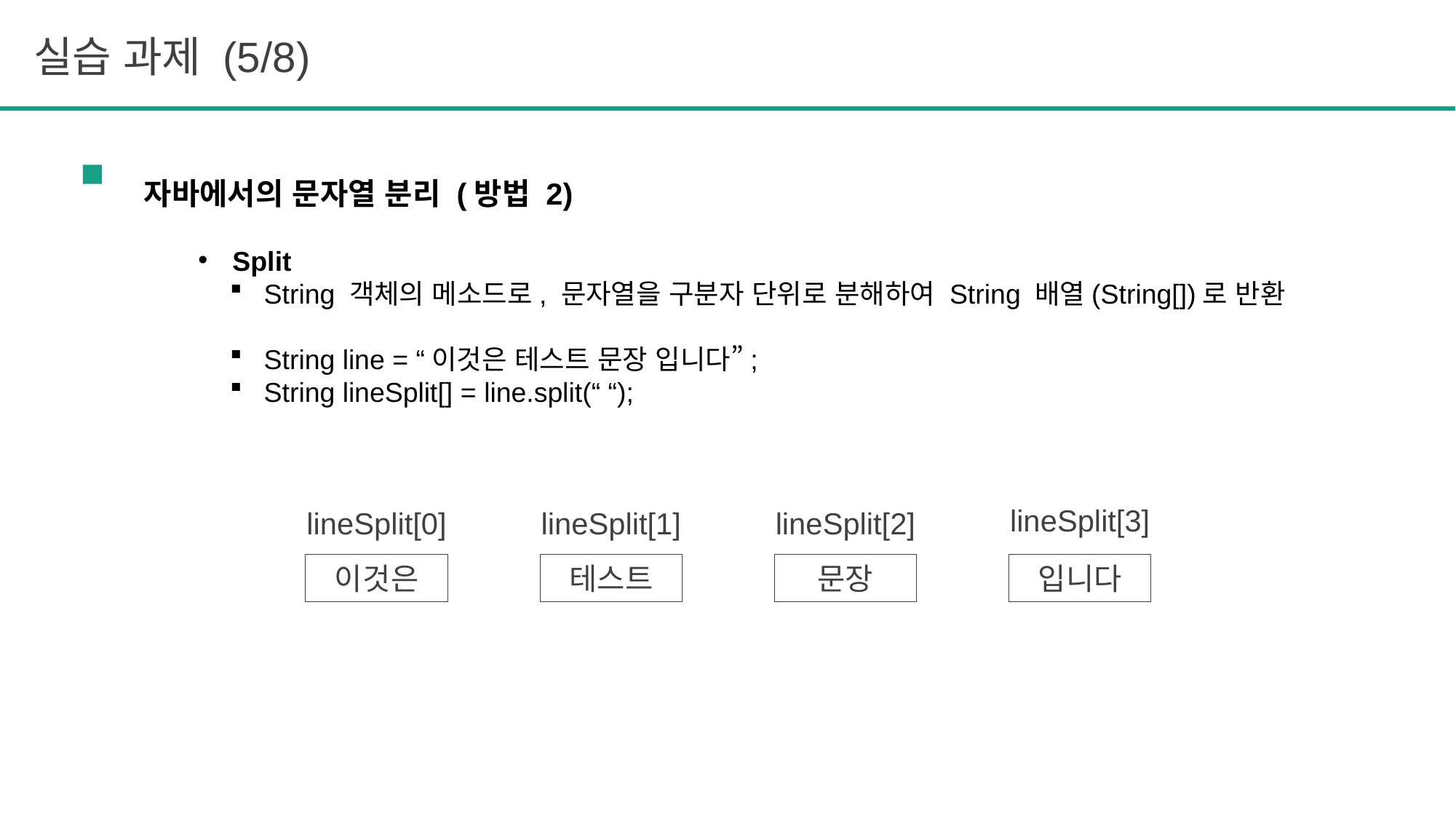

실습 과제 (5/8)
자바에서의 문자열 분리 (방법 2)

Split
String 객체의 메소드로, 문자열을 구분자 단위로 분해하여 String 배열(String[])로 반환

String line = “이것은 테스트 문장 입니다”;
String lineSplit[] = line.split(“ “);

lineSplit[3]
lineSplit[2]
lineSplit[1]
lineSplit[0]
테스트
문장
입니다
이것은